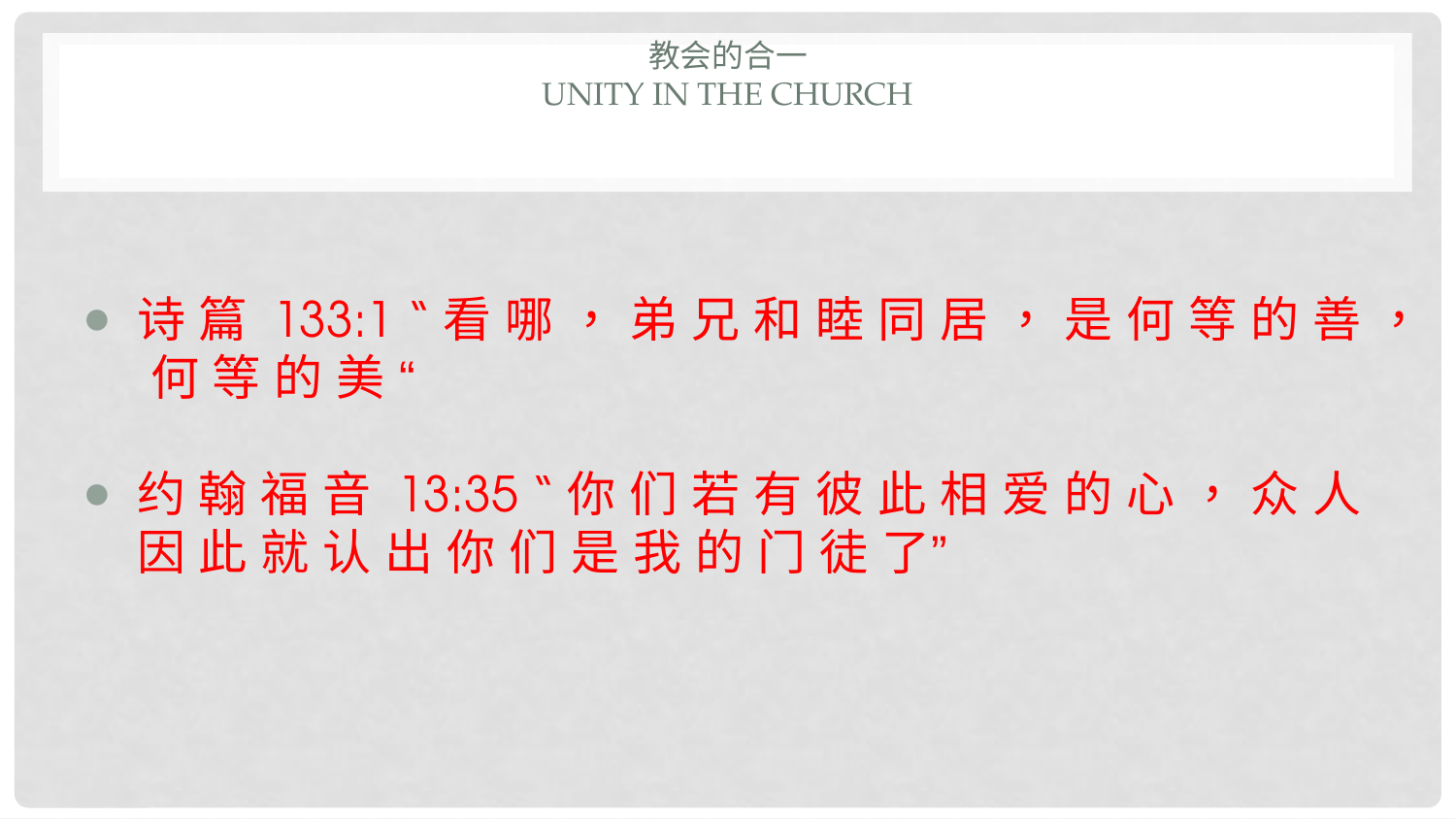

# 教会的合一 Unity in the church
诗 篇 133:1 “看 哪 ， 弟 兄 和 睦 同 居 ， 是 何 等 的 善 ， 何 等 的 美 “

约 翰 福 音 13:35 “你 们 若 有 彼 此 相 爱 的 心 ， 众 人 因 此 就 认 出 你 们 是 我 的 门 徒 了”